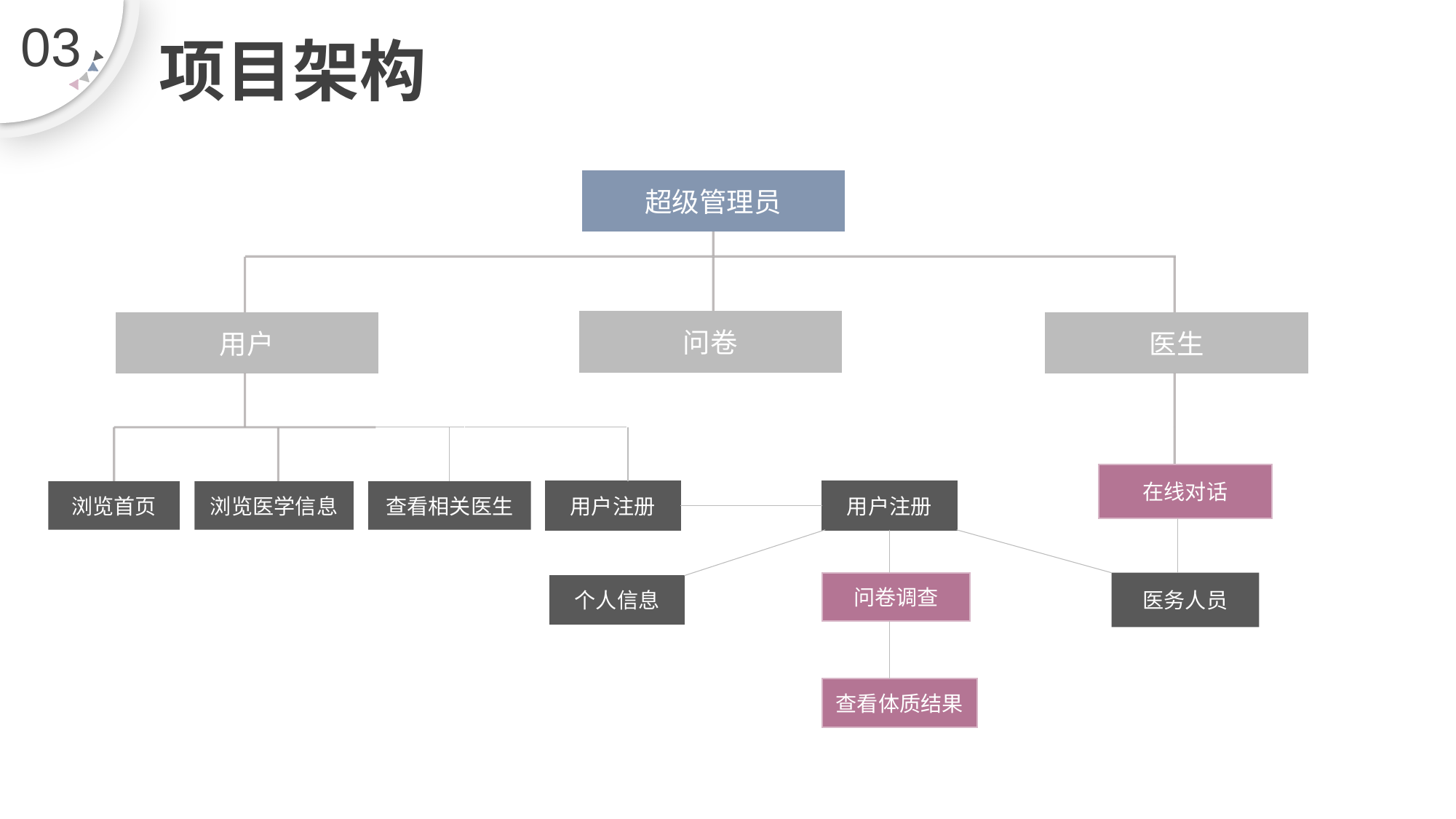

03
项目架构

超级管理员
问卷
用户
医生
在线对话
浏览首页
浏览医学信息
查看相关医生
用户注册
用户注册
问卷调查
医务人员
个人信息
查看体质结果